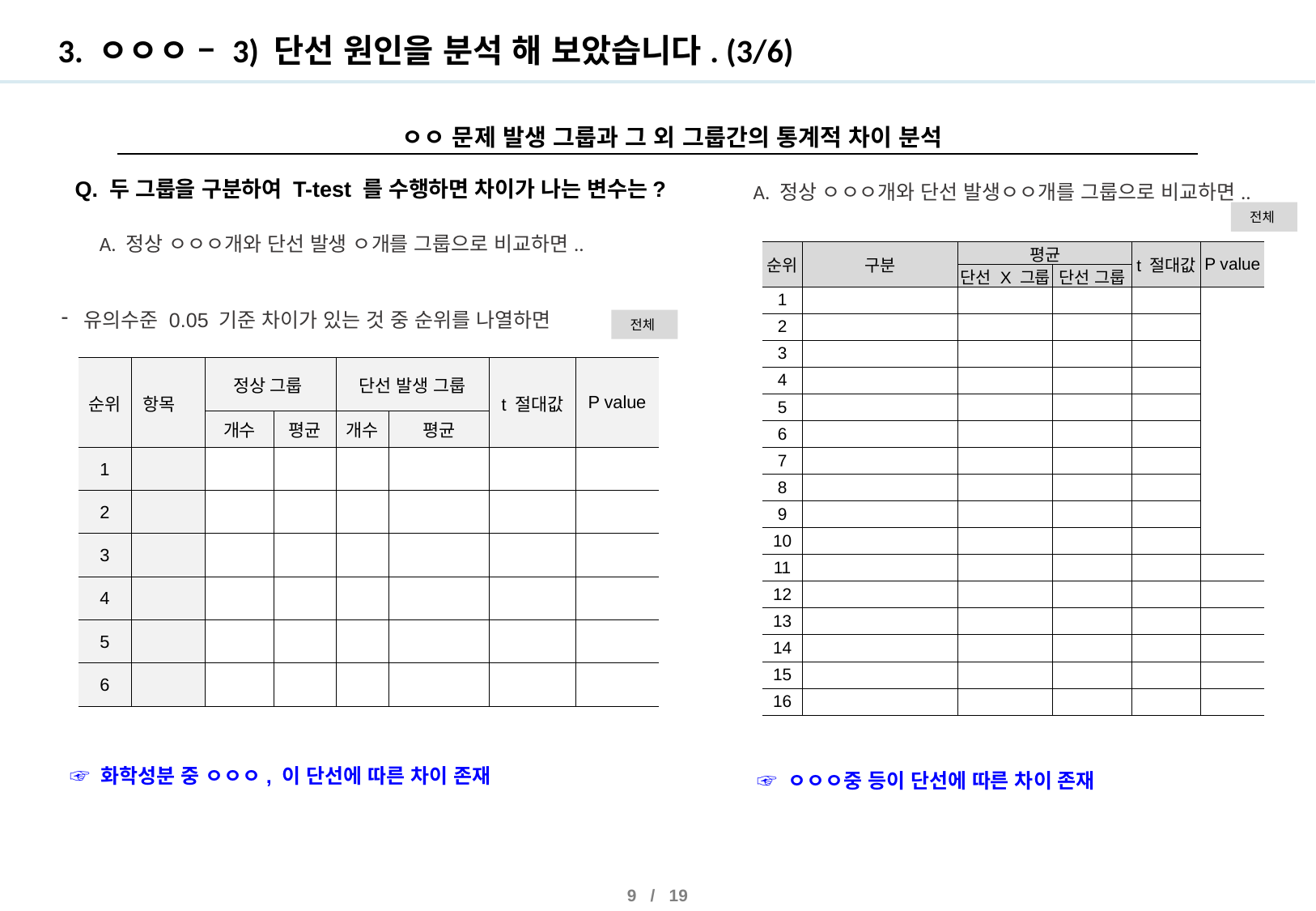

# 3. ㅇㅇㅇ – 3) 단선 원인을 분석 해 보았습니다. (3/6)
ㅇㅇ 문제 발생 그룹과 그 외 그룹간의 통계적 차이 분석
A. 정상 ㅇㅇㅇ개와 단선 발생ㅇㅇ개를 그룹으로 비교하면..
Q. 두 그룹을 구분하여 T-test 를 수행하면 차이가 나는 변수는?
전체
A. 정상 ㅇㅇㅇ개와 단선 발생 ㅇ개를 그룹으로 비교하면..

| 순위 | 구분 | 평균 |  | t 절대값 | P value |
| --- | --- | --- | --- | --- | --- |
|  |  | 단선 X 그룹 | 단선 그룹 |  |  |
| 1 |  |  |  |  |  |
| 2 |  |  |  |  |  |
| 3 |  |  |  |  |  |
| 4 |  |  |  |  |  |
| 5 |  |  |  |  |  |
| 6 |  |  |  |  |  |
| 7 |  |  |  |  |  |
| 8 |  |  |  |  |  |
| 9 |  |  |  |  |  |
| 10 |  |  |  |  |  |
| 11 |  |  |  |  |  |
| 12 |  |  |  |  |  |
| 13 |  |  |  |  |  |
| 14 |  |  |  |  |  |
| 15 |  |  |  |  |  |
| 16 |  |  |  |  |  |
유의수준 0.05 기준 차이가 있는 것 중 순위를 나열하면
전체
| 순위 | 항목 | 정상 그룹 |  | 단선 발생 그룹 |  | t 절대값 | P value |
| --- | --- | --- | --- | --- | --- | --- | --- |
|  |  | 개수 | 평균 | 개수 | 평균 |  |  |
| 1 |  |  |  |  |  |  |  |
| 2 |  |  |  |  |  |  |  |
| 3 |  |  |  |  |  |  |  |
| 4 |  |  |  |  |  |  |  |
| 5 |  |  |  |  |  |  |  |
| 6 |  |  |  |  |  |  |  |
☞ 화학성분 중 ㅇㅇㅇ, 이 단선에 따른 차이 존재
☞ ㅇㅇㅇ중 등이 단선에 따른 차이 존재